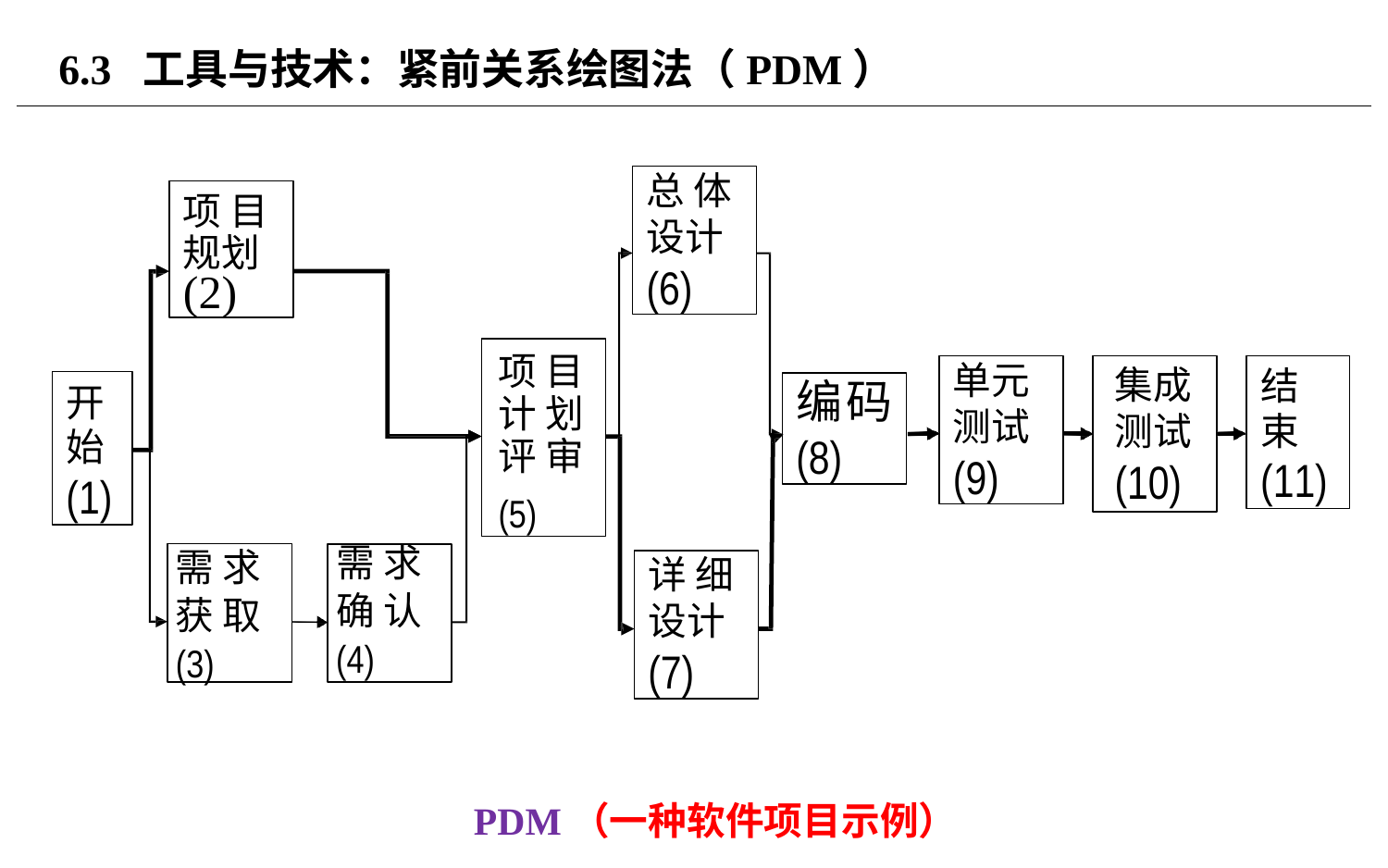

# 6.3  工具与技术：紧前关系绘图法（PDM）
总 体
设计
(6)
项 目 规划 (2)

集成
测试
(10)
项 目 计 划评 审
(5)

单元测试
(9)
结 束 (11)

开 始 (1)
编码
(8)

需 求
确 认
(4)
需 求
获 取
(3)

详 细
设计
(7)

PDM（一种软件项目示例）